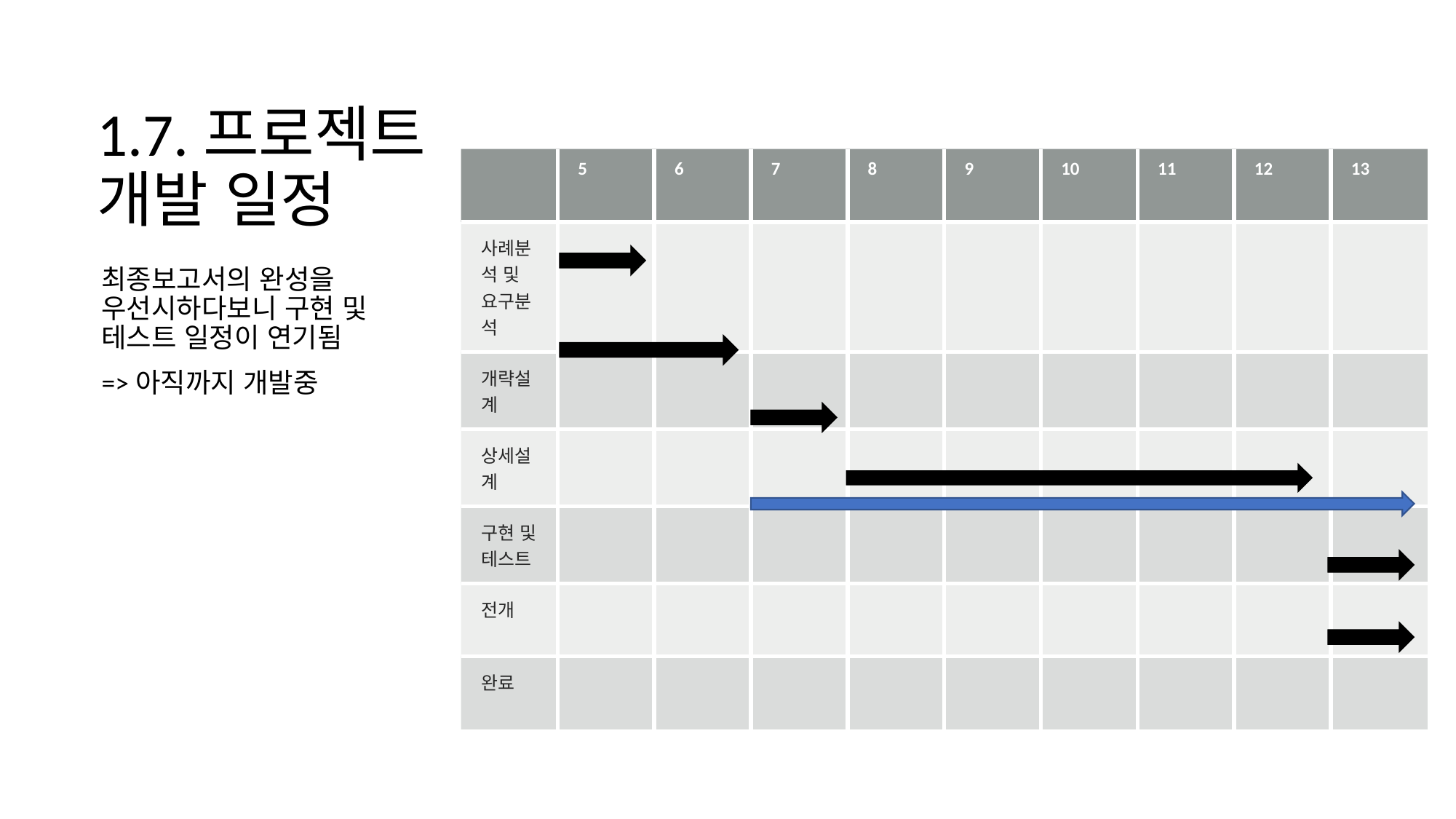

# 1.7.프로젝트 개발 일정
|  | 5 | 6 | 7 | 8 | 9 | 10 | 11 | 12 | 13 |
| --- | --- | --- | --- | --- | --- | --- | --- | --- | --- |
| 사례분석 및 요구분석 |  |  |  |  |  |  |  |  |  |
| 개략설계 |  |  |  |  |  |  |  |  |  |
| 상세설계 |  |  |  |  |  |  |  |  |  |
| 구현 및 테스트 |  |  |  |  |  |  |  |  |  |
| 전개 |  |  |  |  |  |  |  |  |  |
| 완료 |  |  |  |  |  |  |  |  |  |

최종보고서의 완성을 우선시하다보니 구현 및 테스트 일정이 연기됨
=>아직까지 개발중